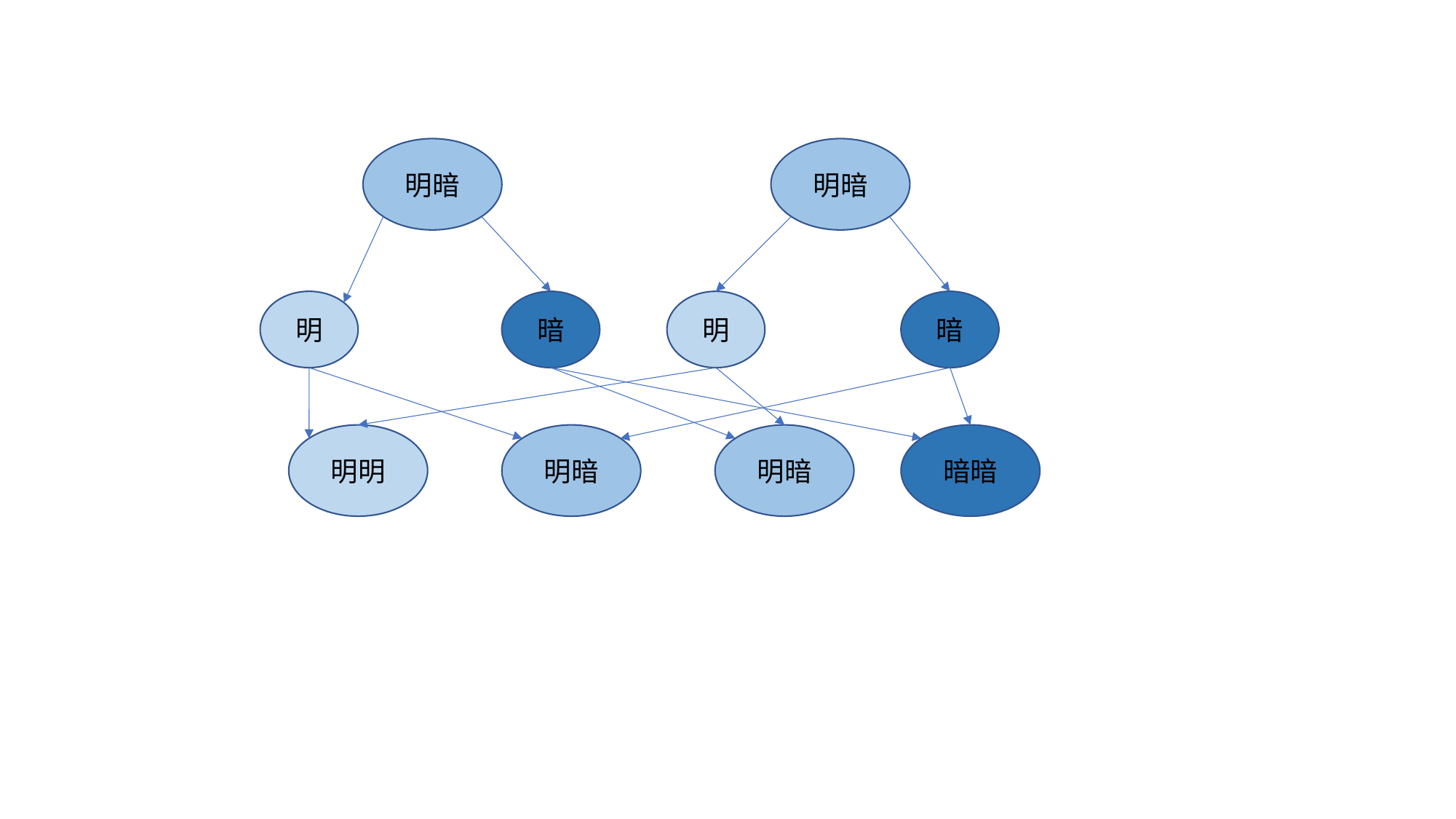

明暗
明暗
明
暗
明
暗
暗暗
明暗
明暗
明明